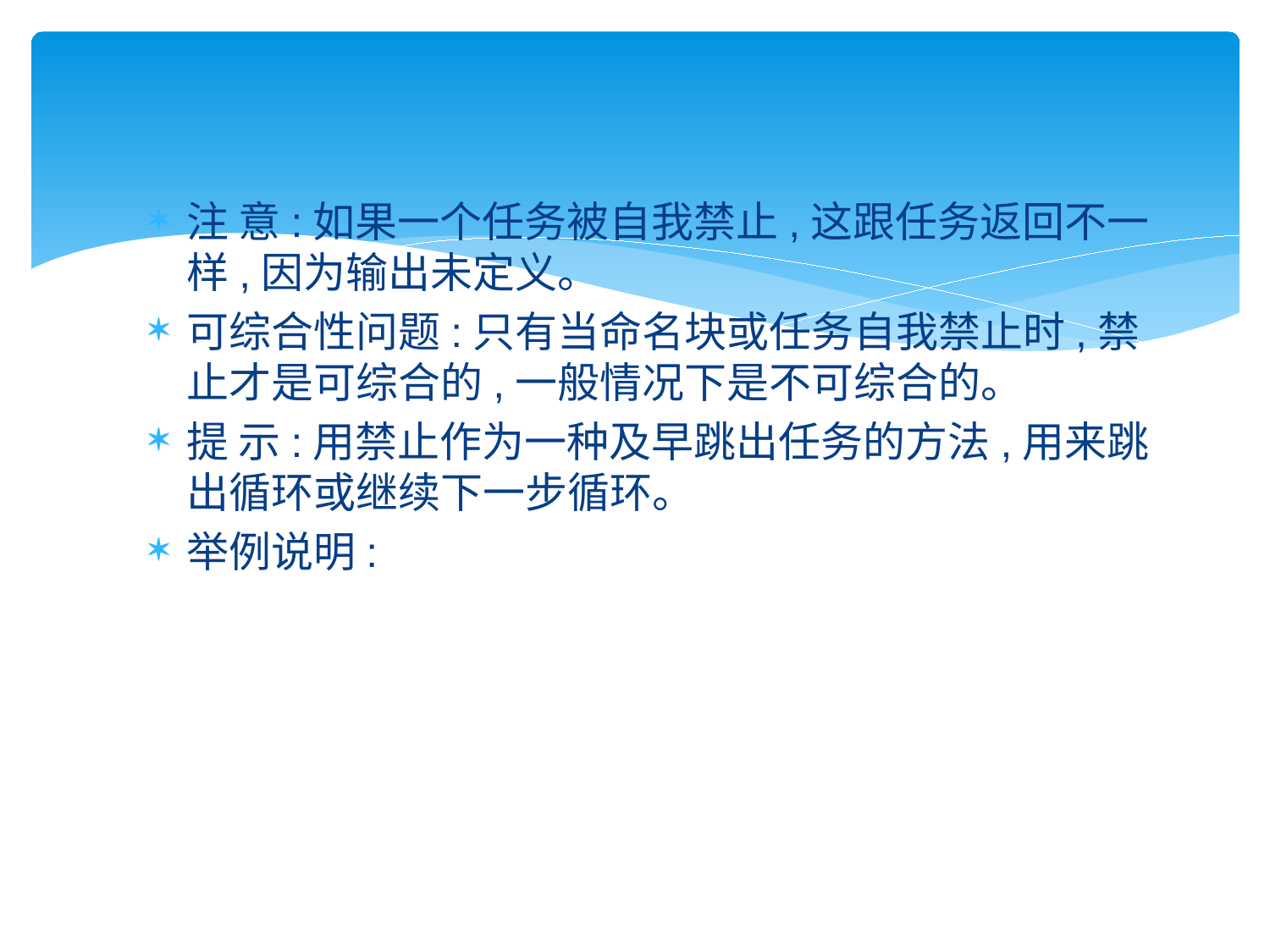

#
注 意:如果一个任务被自我禁止,这跟任务返回不一样,因为输出未定义。
可综合性问题:只有当命名块或任务自我禁止时,禁止才是可综合的,一般情况下是不可综合的。
提 示:用禁止作为一种及早跳出任务的方法,用来跳出循环或继续下一步循环。
举例说明: